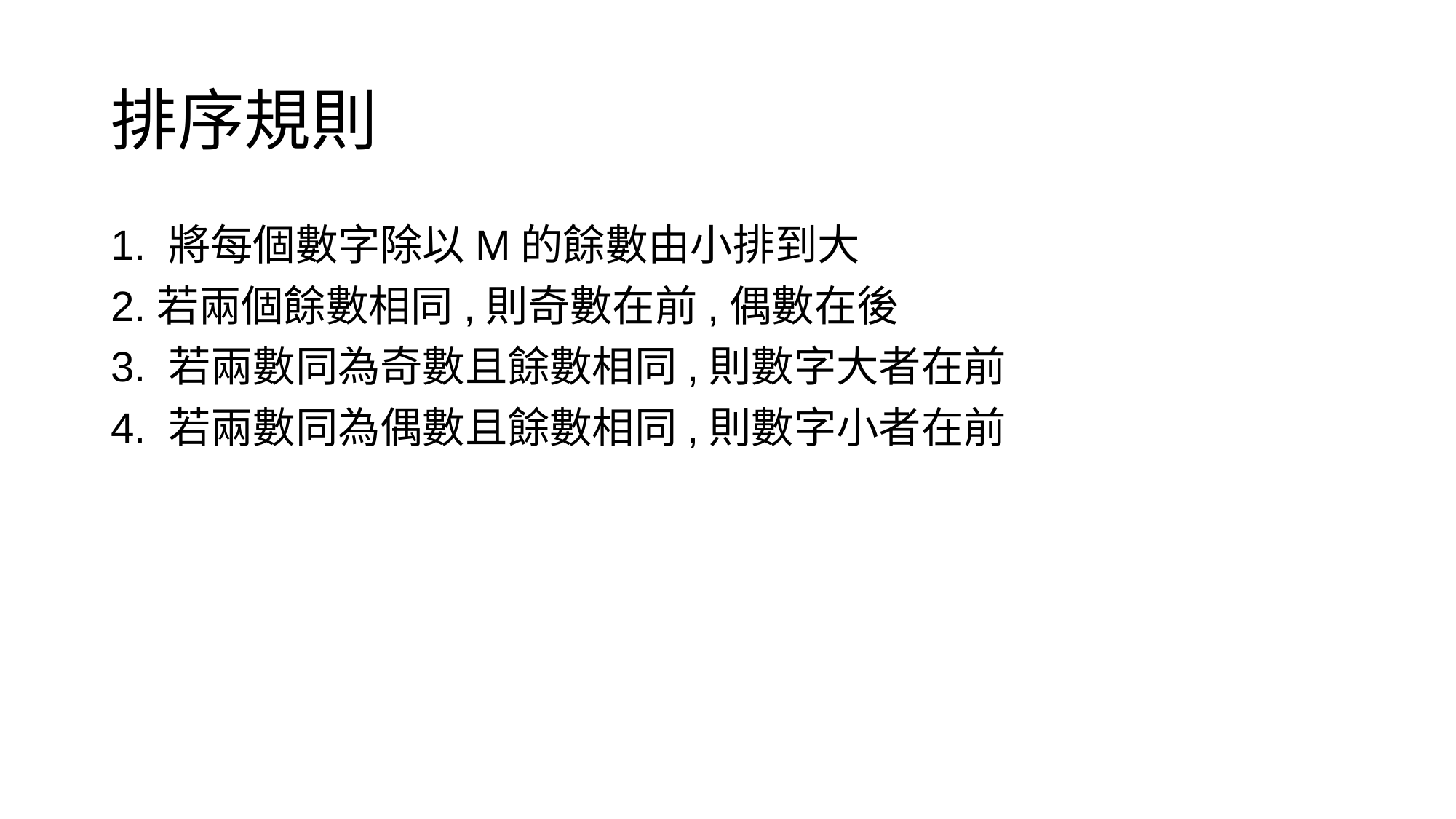

# 排序規則
1. 將每個數字除以M的餘數由小排到大
2.若兩個餘數相同,則奇數在前,偶數在後
3. 若兩數同為奇數且餘數相同,則數字大者在前
4. 若兩數同為偶數且餘數相同,則數字小者在前